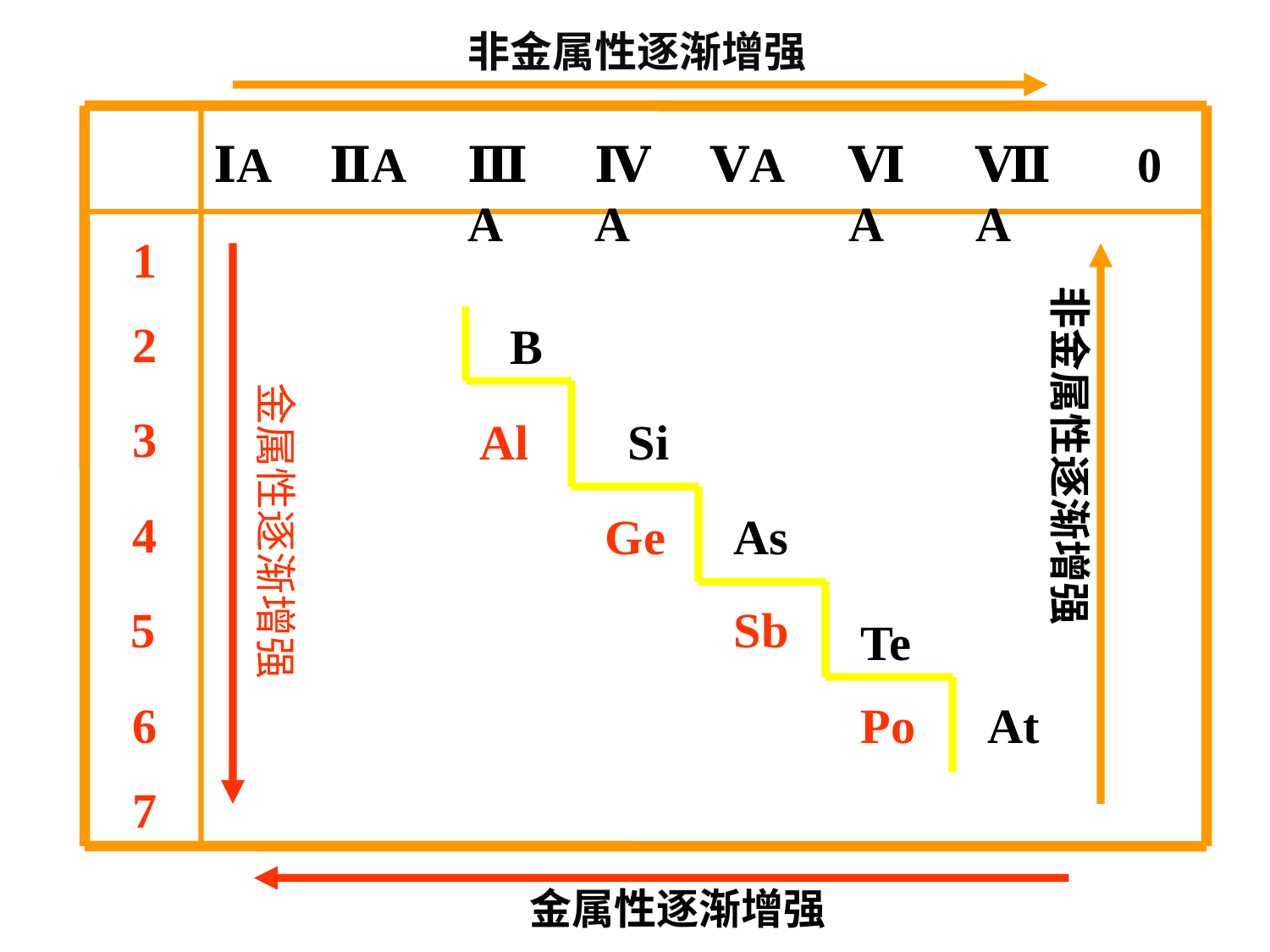

非金属性逐渐增强

ⅠA
ⅡA
ⅢA
ⅣA
ⅤA
ⅥA
ⅦA
  0

  1

 非金属性逐渐增强
  2

B
金属性逐渐增强

  3
 Al
 Si

  4
Ge
 As

 5
 Sb
 Te

  6
 Po
 At
  7

    金属性逐渐增强